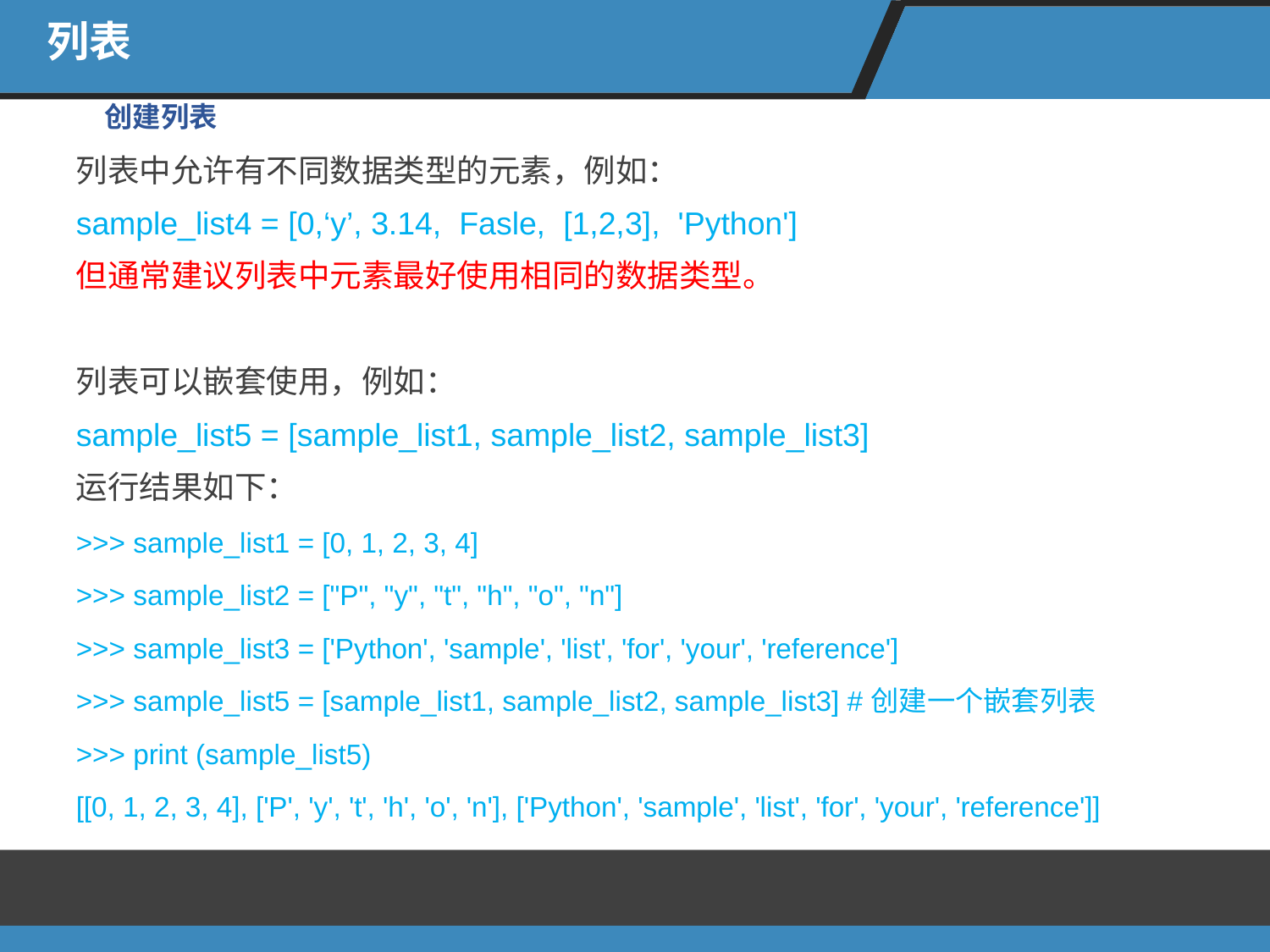

列表
创建列表
列表中允许有不同数据类型的元素，例如：
sample_list4 = [0,‘y’, 3.14,  Fasle,  [1,2,3],  'Python']
但通常建议列表中元素最好使用相同的数据类型。

列表可以嵌套使用，例如：
sample_list5 = [sample_list1, sample_list2, sample_list3]
运行结果如下：
>>> sample_list1 = [0, 1, 2, 3, 4]
>>> sample_list2 = ["P", "y", "t", "h", "o", "n"]
>>> sample_list3 = ['Python', 'sample', 'list', 'for', 'your', 'reference']
>>> sample_list5 = [sample_list1, sample_list2, sample_list3] #创建一个嵌套列表
>>> print (sample_list5)
[[0, 1, 2, 3, 4], ['P', 'y', 't', 'h', 'o', 'n'], ['Python', 'sample', 'list', 'for', 'your', 'reference']]